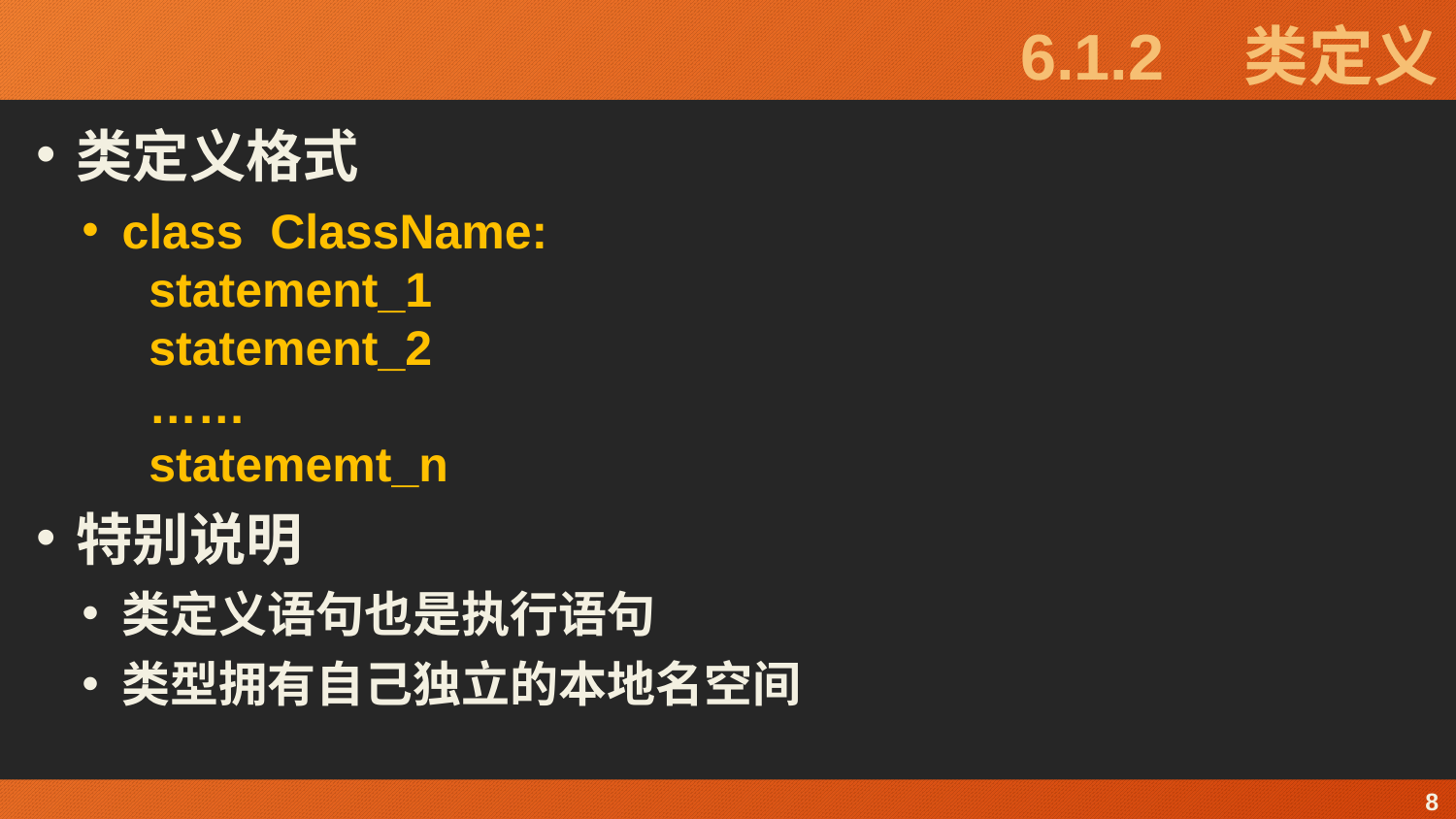

# 6.1.2　类定义
类定义格式
class  ClassName:
  statement_1
  statement_2
  ……
  statememt_n
特别说明
类定义语句也是执行语句
类型拥有自己独立的本地名空间
8